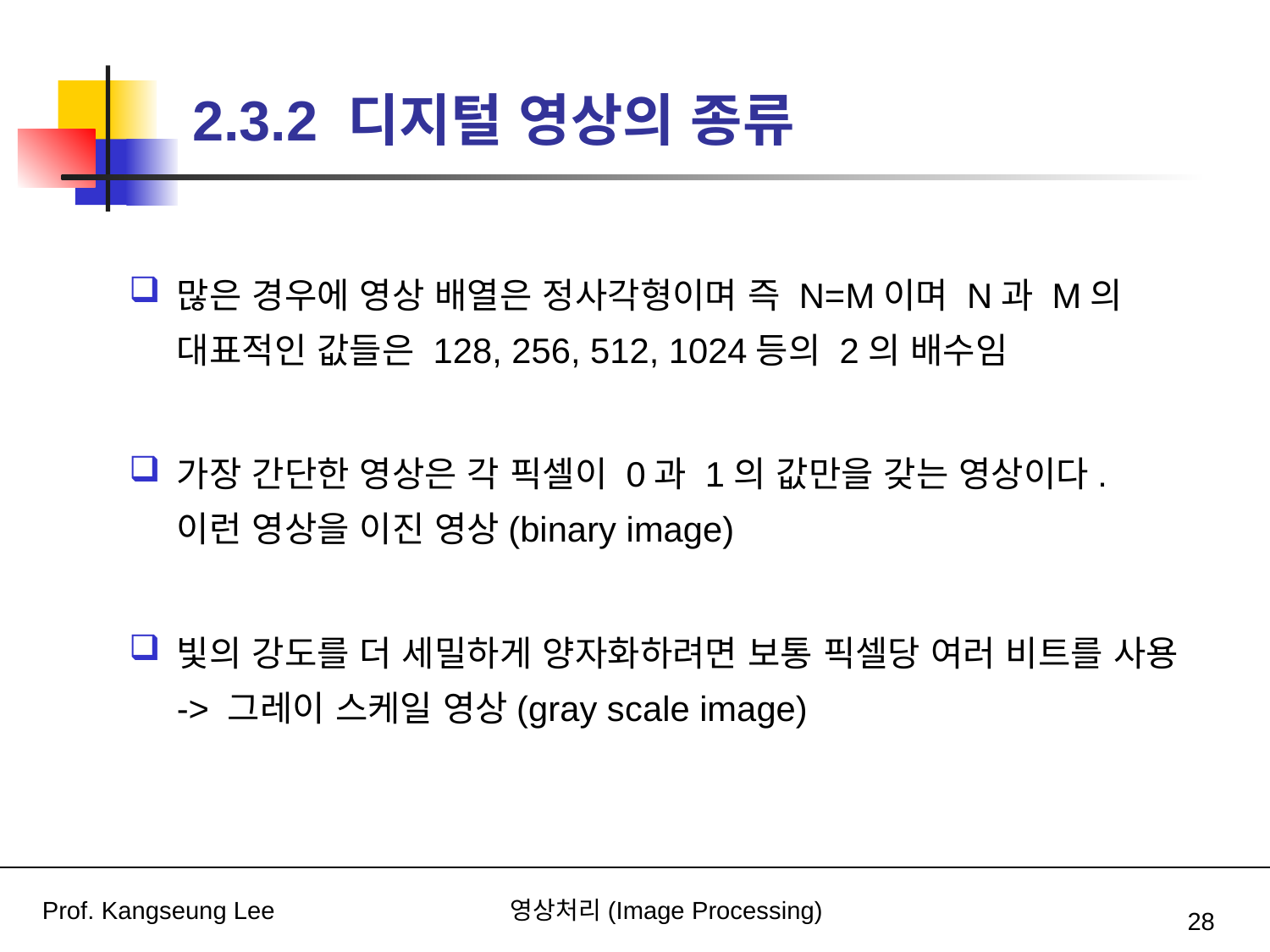

# 2.3.2 디지털 영상의 종류
많은 경우에 영상 배열은 정사각형이며 즉 N=M이며 N과 M의 대표적인 값들은 128, 256, 512, 1024등의 2의 배수임

가장 간단한 영상은 각 픽셀이 0과 1의 값만을 갖는 영상이다. 이런 영상을 이진 영상(binary image)

빛의 강도를 더 세밀하게 양자화하려면 보통 픽셀당 여러 비트를 사용 -> 그레이 스케일 영상(gray scale image)
28

Prof. Kangseung Lee